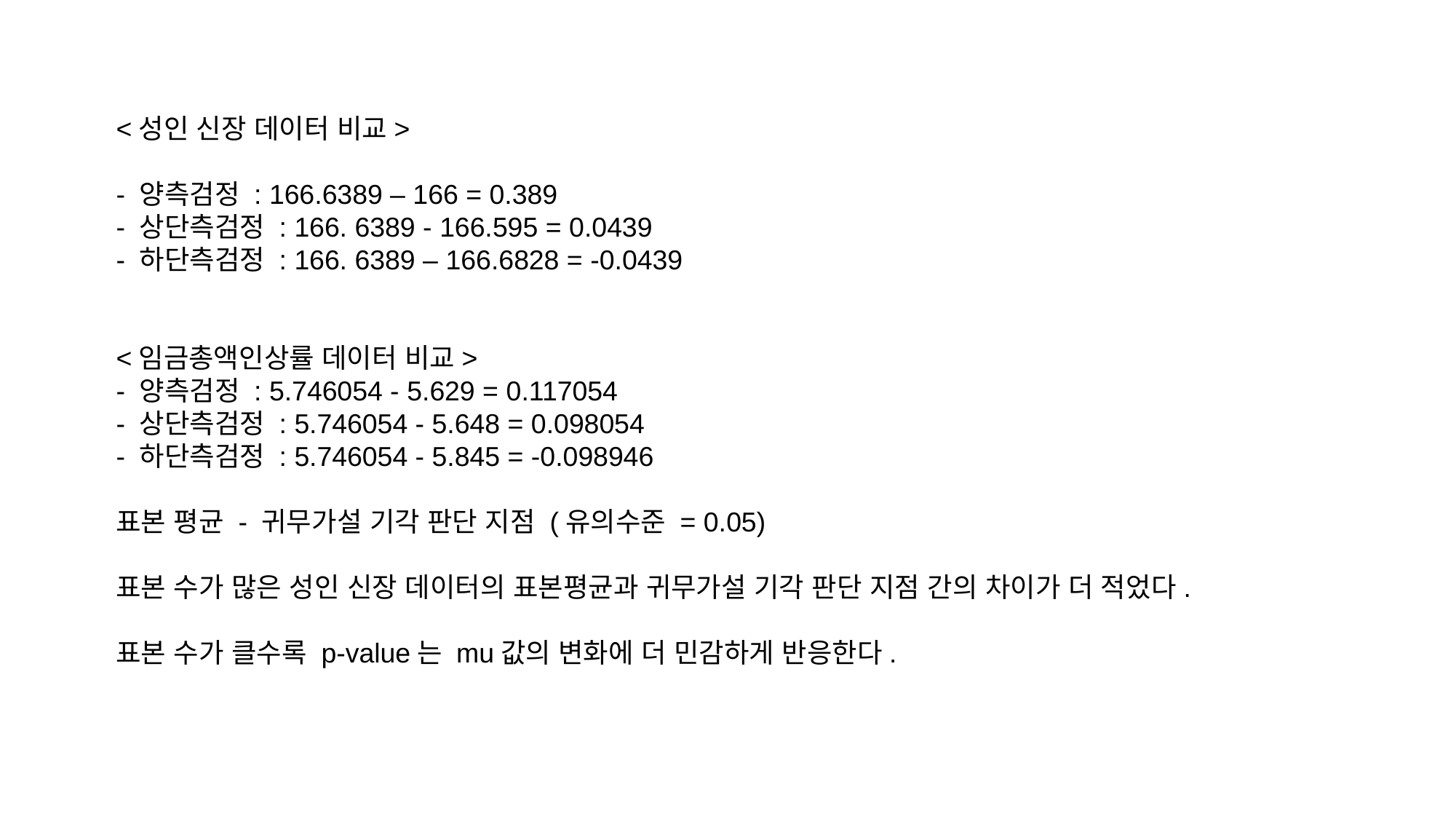

<성인 신장 데이터 비교>

- 양측검정 : 166.6389 – 166 = 0.389
- 상단측검정 : 166. 6389 - 166.595 = 0.0439
- 하단측검정 : 166. 6389 – 166.6828 = -0.0439

<임금총액인상률 데이터 비교>
- 양측검정 : 5.746054 - 5.629 = 0.117054
- 상단측검정 : 5.746054 - 5.648 = 0.098054
- 하단측검정 : 5.746054 - 5.845 = -0.098946

표본 평균 - 귀무가설 기각 판단 지점 (유의수준 = 0.05)

표본 수가 많은 성인 신장 데이터의 표본평균과 귀무가설 기각 판단 지점 간의 차이가 더 적었다.

표본 수가 클수록 p-value는 mu값의 변화에 더 민감하게 반응한다.